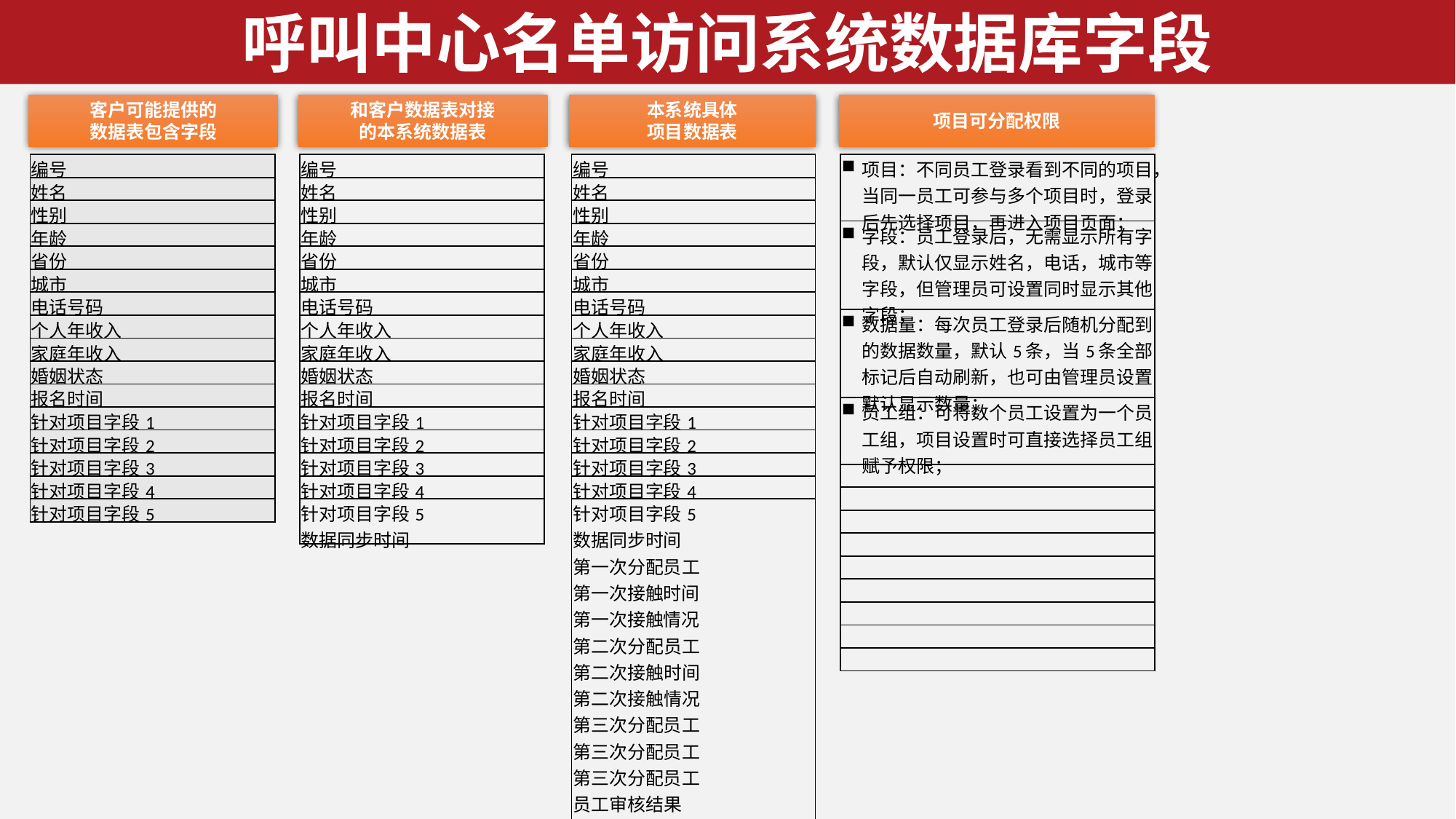

呼叫中心名单访问系统数据库字段

客户可能提供的
数据表包含字段
和客户数据表对接
的本系统数据表
本系统具体
项目数据表
项目可分配权限
| 编号 |
| --- |
| 姓名 |
| 性别 |
| 年龄 |
| 省份 |
| 城市 |
| 电话号码 |
| 个人年收入 |
| 家庭年收入 |
| 婚姻状态 |
| 报名时间 |
| 针对项目字段1 |
| 针对项目字段2 |
| 针对项目字段3 |
| 针对项目字段4 |
| 针对项目字段5 |
| 编号 |
| --- |
| 姓名 |
| 性别 |
| 年龄 |
| 省份 |
| 城市 |
| 电话号码 |
| 个人年收入 |
| 家庭年收入 |
| 婚姻状态 |
| 报名时间 |
| 针对项目字段1 |
| 针对项目字段2 |
| 针对项目字段3 |
| 针对项目字段4 |
| 针对项目字段5 数据同步时间 |
| 编号 |
| --- |
| 姓名 |
| 性别 |
| 年龄 |
| 省份 |
| 城市 |
| 电话号码 |
| 个人年收入 |
| 家庭年收入 |
| 婚姻状态 |
| 报名时间 |
| 针对项目字段1 |
| 针对项目字段2 |
| 针对项目字段3 |
| 针对项目字段4 |
| 针对项目字段5 数据同步时间 第一次分配员工 第一次接触时间 第一次接触情况 第二次分配员工 第二次接触时间 第二次接触情况 第三次分配员工 第三次分配员工 第三次分配员工 员工审核结果 最终审核结果 录音名称1 录音名称2 |
| 项目：不同员工登录看到不同的项目，当同一员工可参与多个项目时，登录后先选择项目，再进入项目页面； |
| --- |
| 字段：员工登录后，无需显示所有字段，默认仅显示姓名，电话，城市等字段，但管理员可设置同时显示其他字段； |
| 数据量：每次员工登录后随机分配到的数据数量，默认5条，当5条全部标记后自动刷新，也可由管理员设置默认显示数量； |
| 员工组：可将数个员工设置为一个员工组，项目设置时可直接选择员工组赋予权限； |
|  |
|  |
|  |
|  |
|  |
|  |
|  |
|  |
|  |